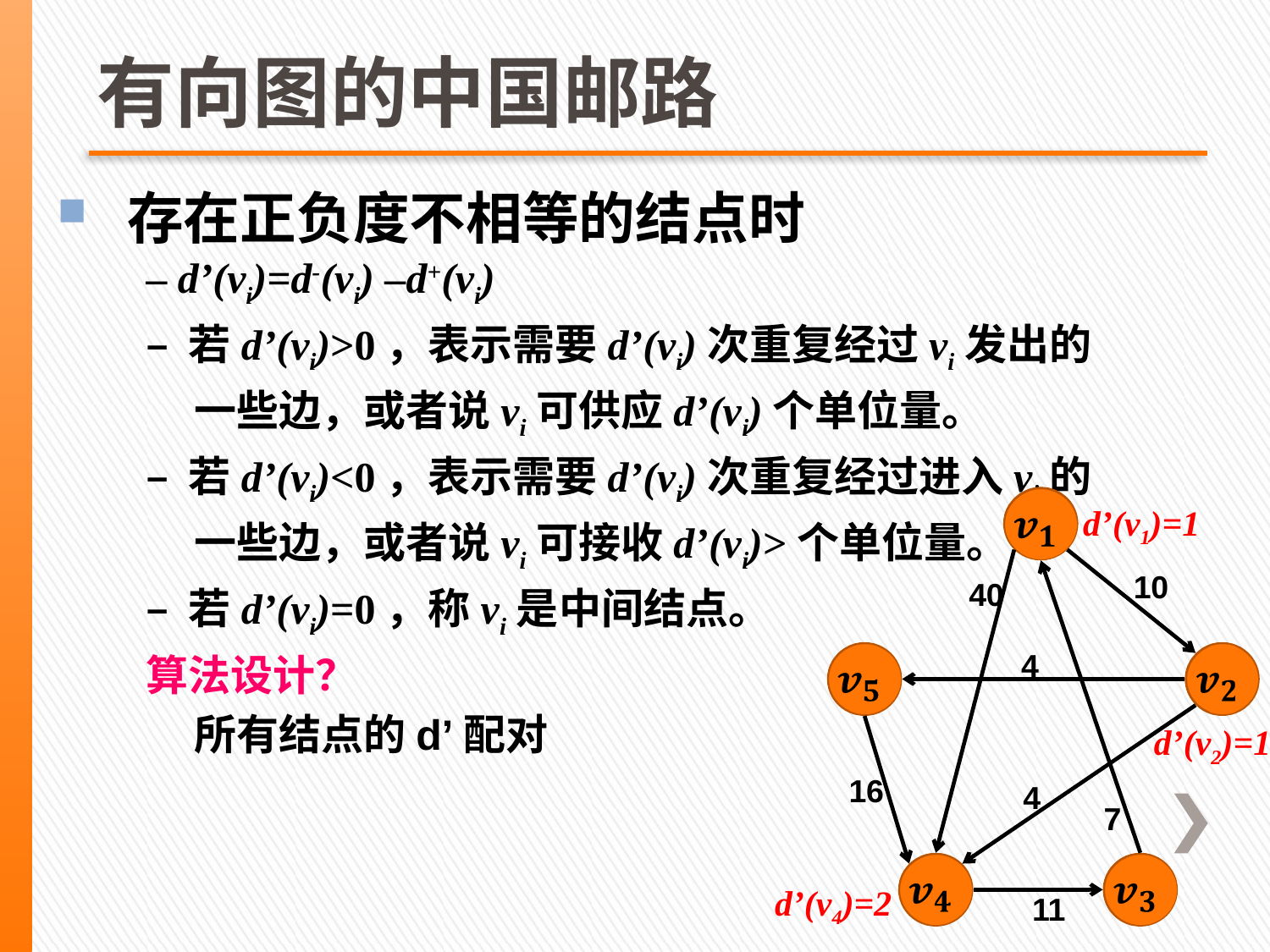

有向图的中国邮路
  存在正负度不相等的结点时
– d’(vi)=d-(vi) –d+(vi)
– 若d’(vi)>0，表示需要d’(vi)次重复经过vi发出的
    一些边，或者说vi可供应d’(vi)个单位量。
– 若d’(vi)<0，表示需要d’(vi)次重复经过进入vi的
    一些边，或者说vi可接收d’(vi)>个单位量。
– 若d’(vi)=0，称vi是中间结点。
算法设计？
    所有结点的d’配对

d’(v1)=1
10
40
4

d’(v2)=1
16
 4
 7

d’(v4)=2
11